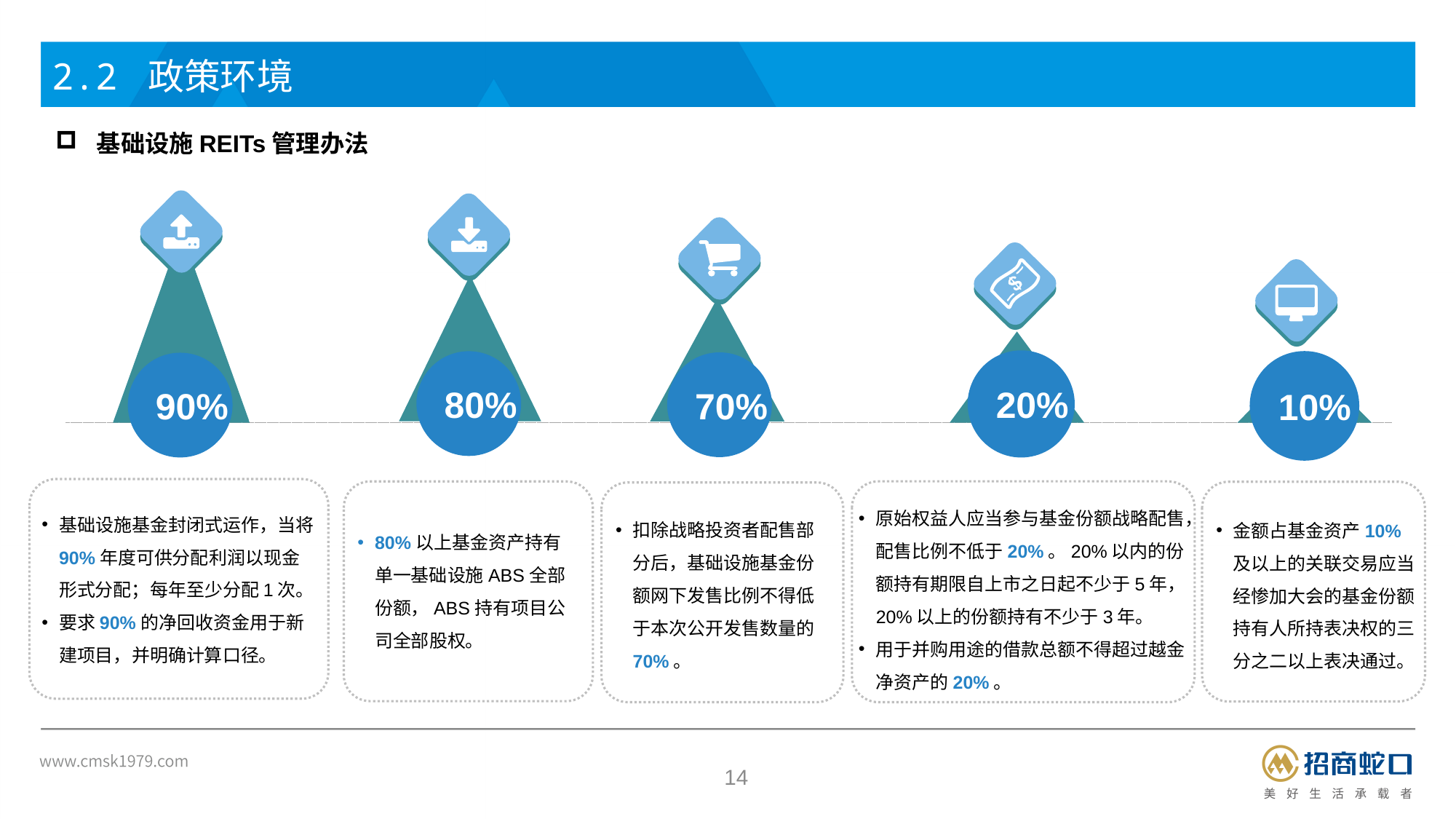

2.2 政策环境
基础设施REITs管理办法

20%
10%
80%
70%

90%

原始权益人应当参与基金份额战略配售，配售比例不低于20%。20%以内的份额持有期限自上市之日起不少于5年，20%以上的份额持有不少于3年。
用于并购用途的借款总额不得超过越金净资产的20%。
基础设施基金封闭式运作，当将90%年度可供分配利润以现金形式分配；每年至少分配1次。
要求90%的净回收资金用于新建项目，并明确计算口径。
扣除战略投资者配售部分后，基础设施基金份额网下发售比例不得低于本次公开发售数量的70%。
金额占基金资产10%及以上的关联交易应当经惨加大会的基金份额持有人所持表决权的三分之二以上表决通过。
80%以上基金资产持有单一基础设施ABS全部份额，ABS持有项目公司全部股权。